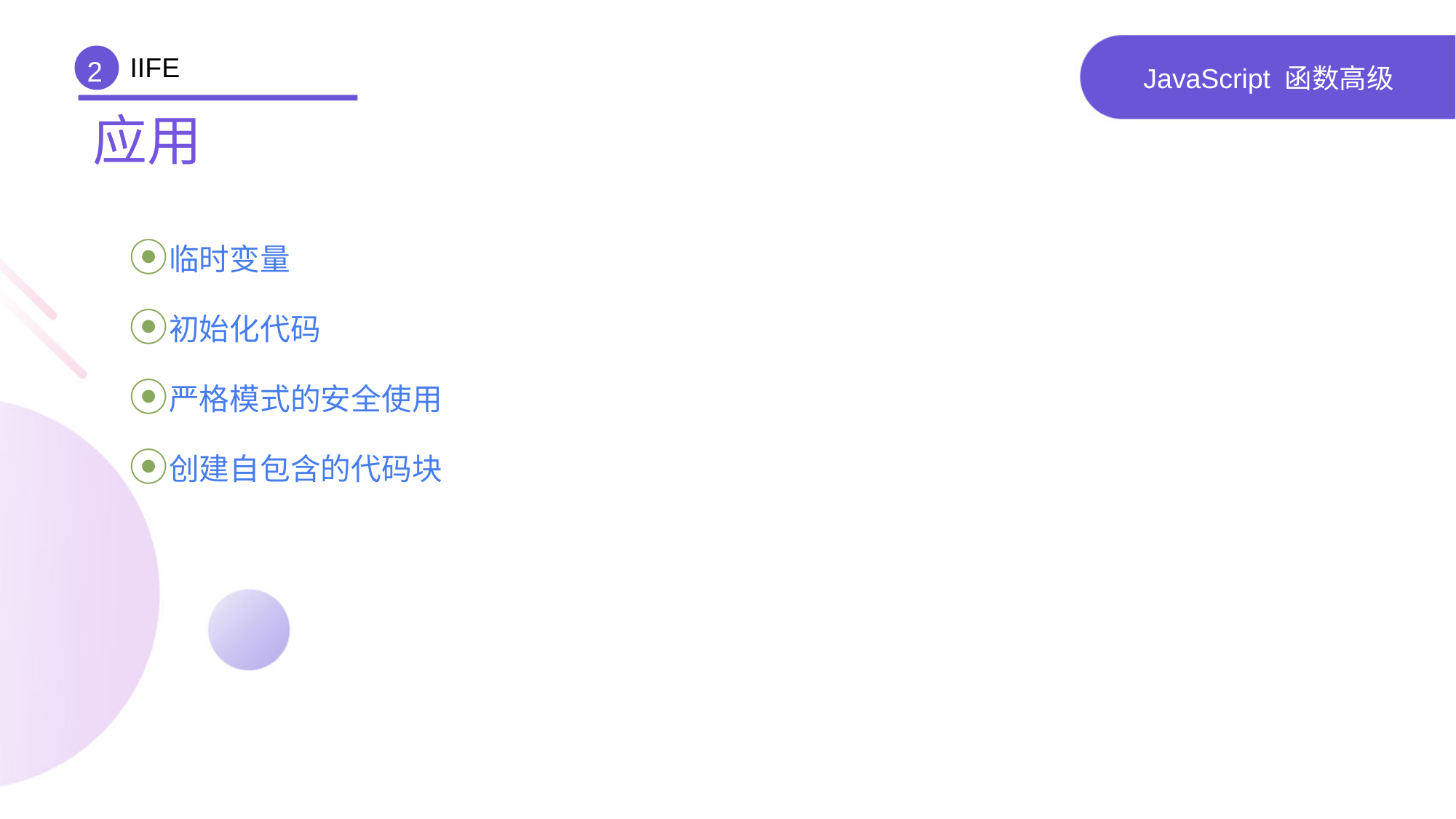

IIFE
2
# JavaScript 函数高级
应用
临时变量
初始化代码
严格模式的安全使用
创建自包含的代码块